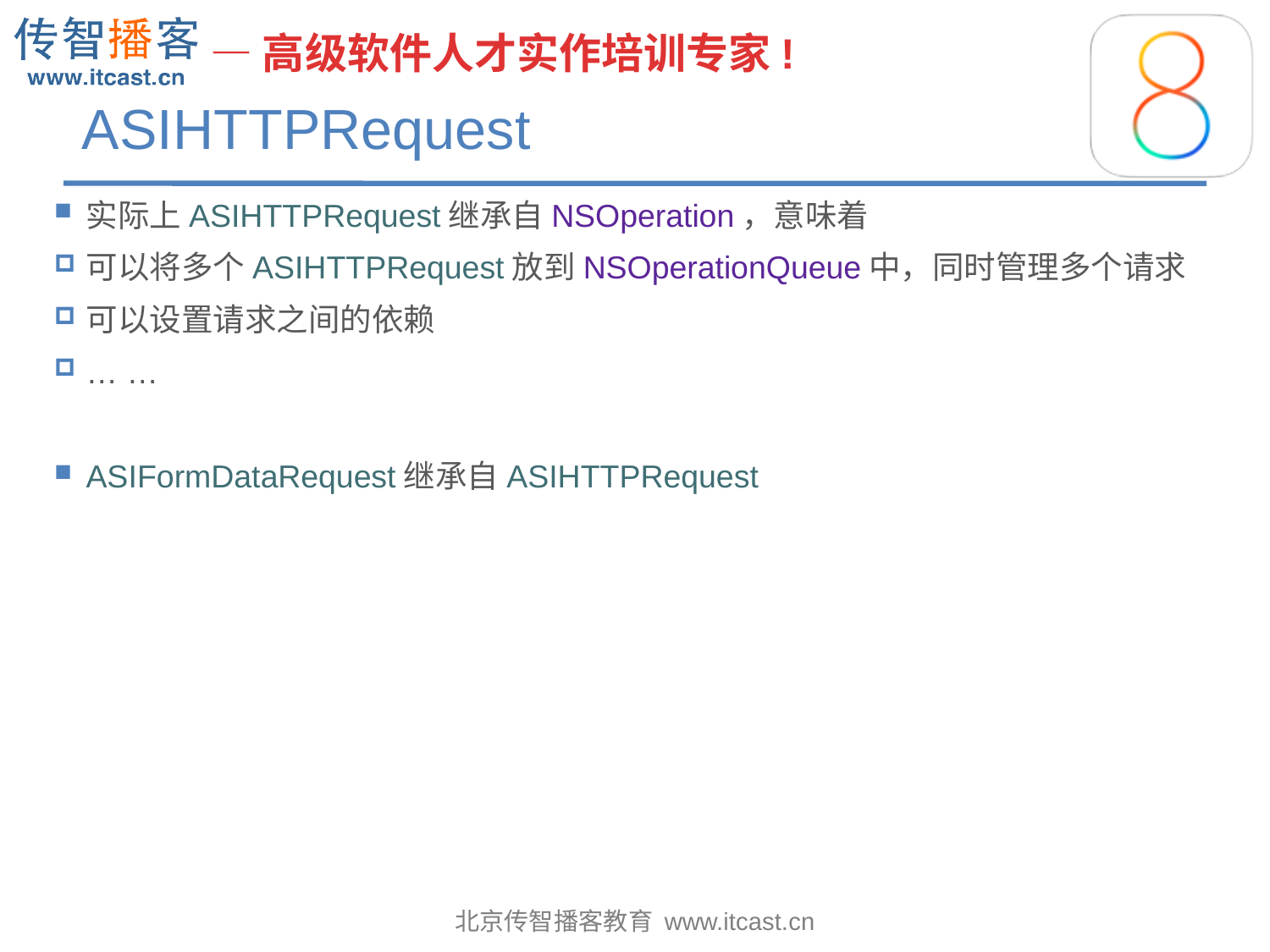

# ASIHTTPRequest
实际上ASIHTTPRequest继承自NSOperation，意味着
可以将多个ASIHTTPRequest放到NSOperationQueue中，同时管理多个请求
可以设置请求之间的依赖
… …

ASIFormDataRequest继承自ASIHTTPRequest